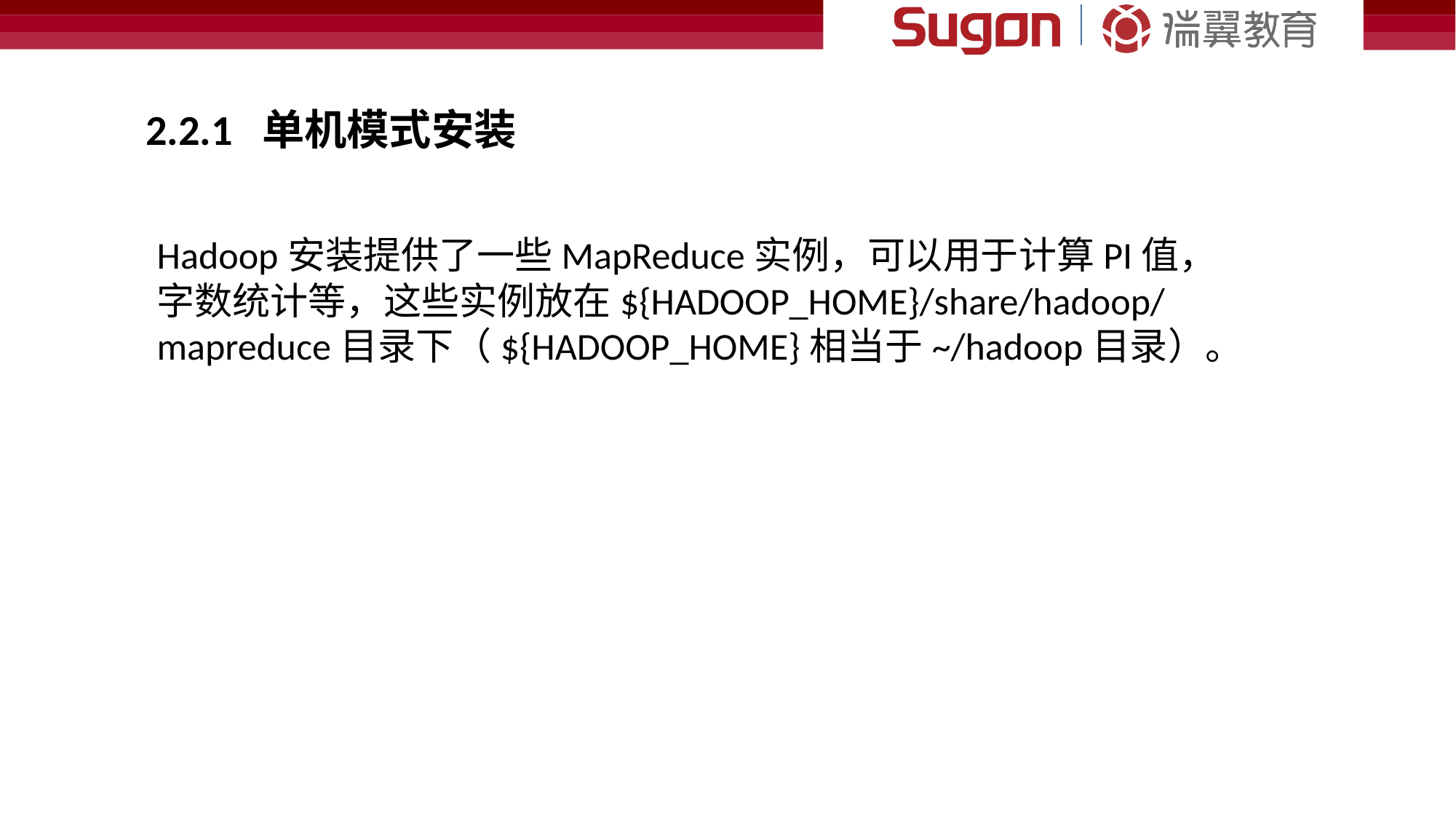

2.2.1  单机模式安装
Hadoop安装提供了一些MapReduce实例，可以用于计算PI值，字数统计等，这些实例放在${HADOOP_HOME}/share/hadoop/mapreduce目录下（${HADOOP_HOME}相当于~/hadoop目录）。